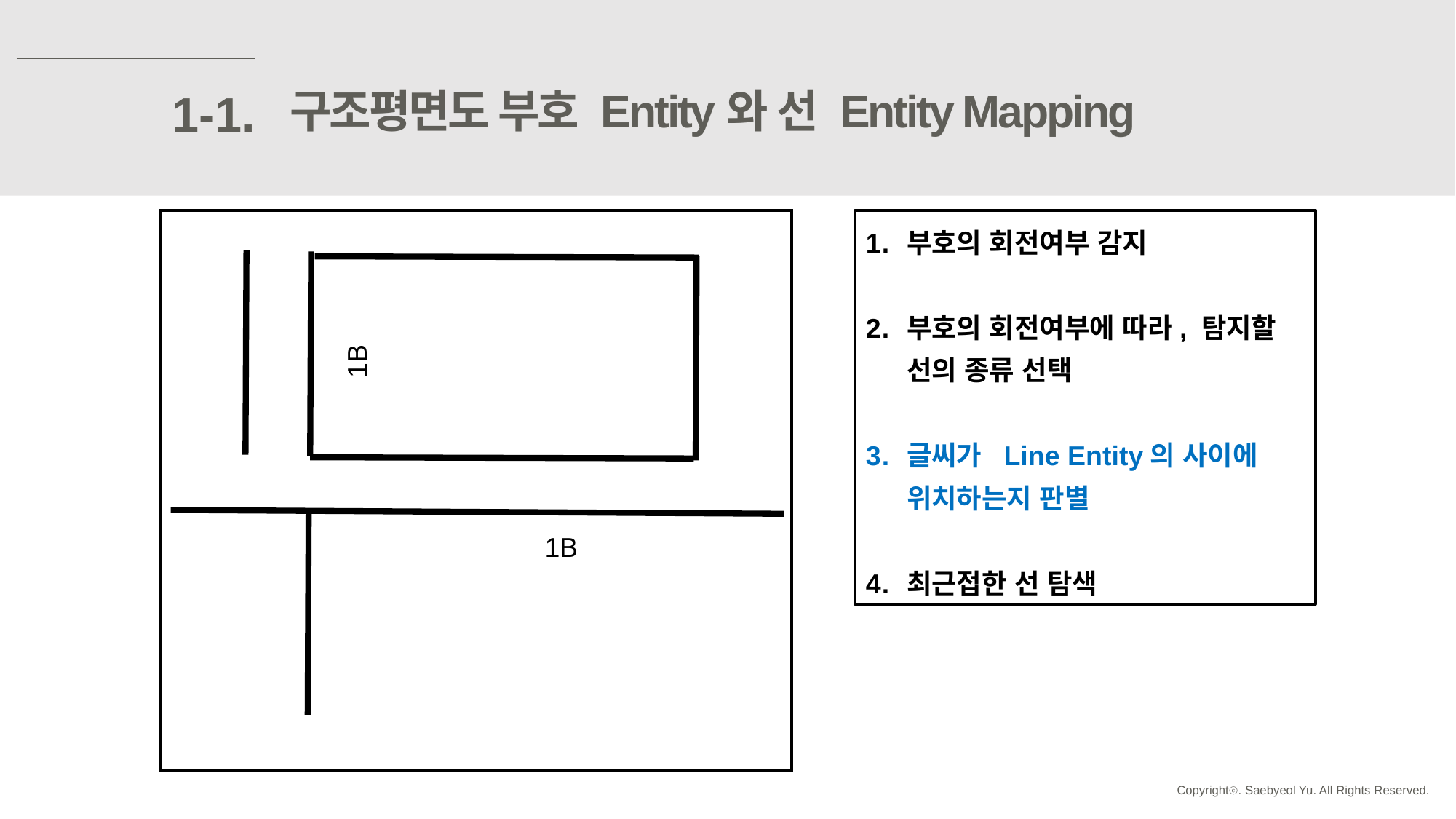

구조평면도 부호 Entity와 선 Entity Mapping

1-1.

부호의 회전여부 감지

부호의 회전여부에 따라, 탐지할 선의 종류 선택

글씨가  Line Entity의 사이에 위치하는지 판별

최근접한 선 탐색
1B
1B